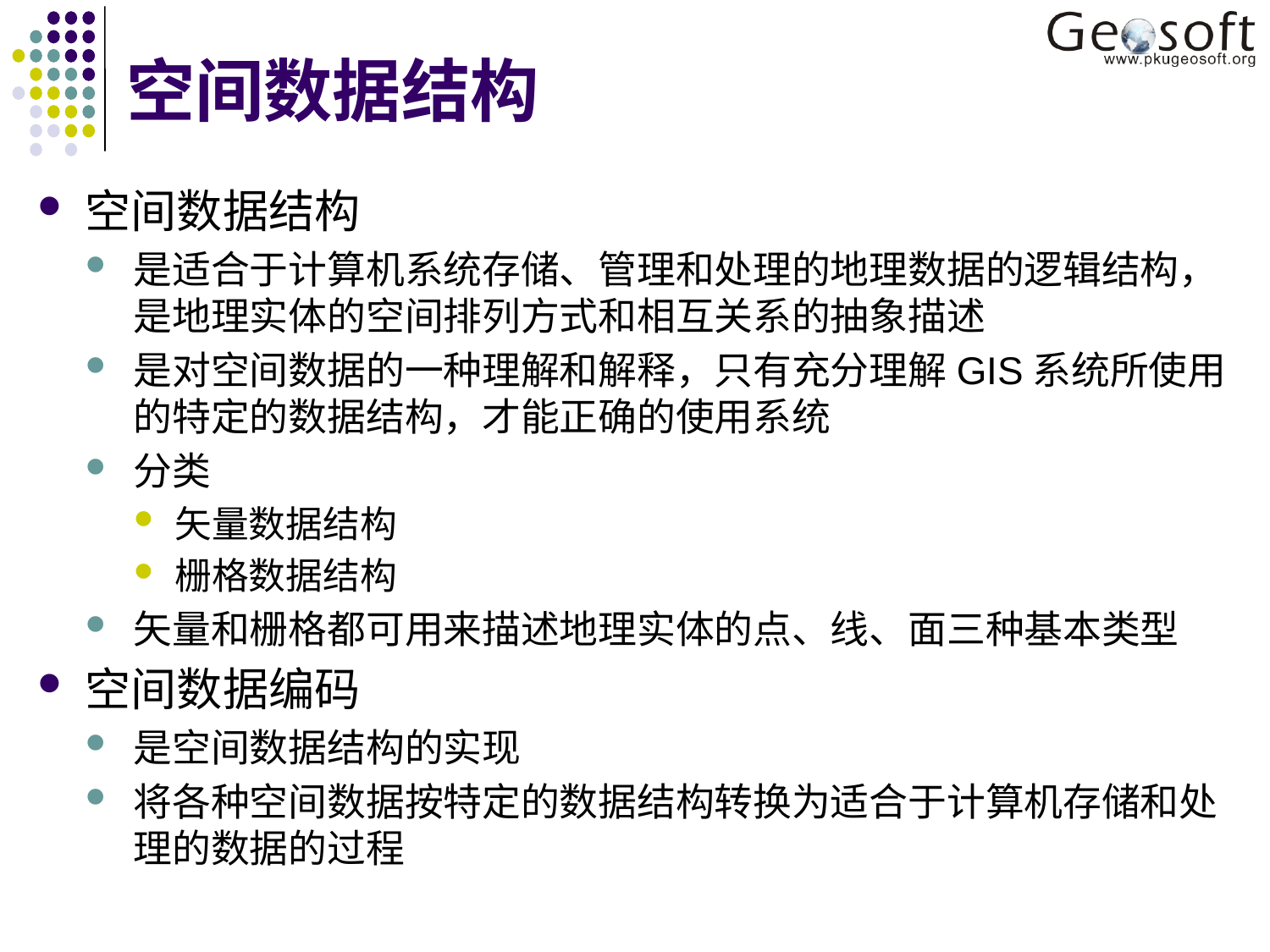

# 空间数据结构
空间数据结构
是适合于计算机系统存储、管理和处理的地理数据的逻辑结构，是地理实体的空间排列方式和相互关系的抽象描述
是对空间数据的一种理解和解释，只有充分理解GIS系统所使用的特定的数据结构，才能正确的使用系统
分类
矢量数据结构
栅格数据结构
矢量和栅格都可用来描述地理实体的点、线、面三种基本类型
空间数据编码
是空间数据结构的实现
将各种空间数据按特定的数据结构转换为适合于计算机存储和处理的数据的过程